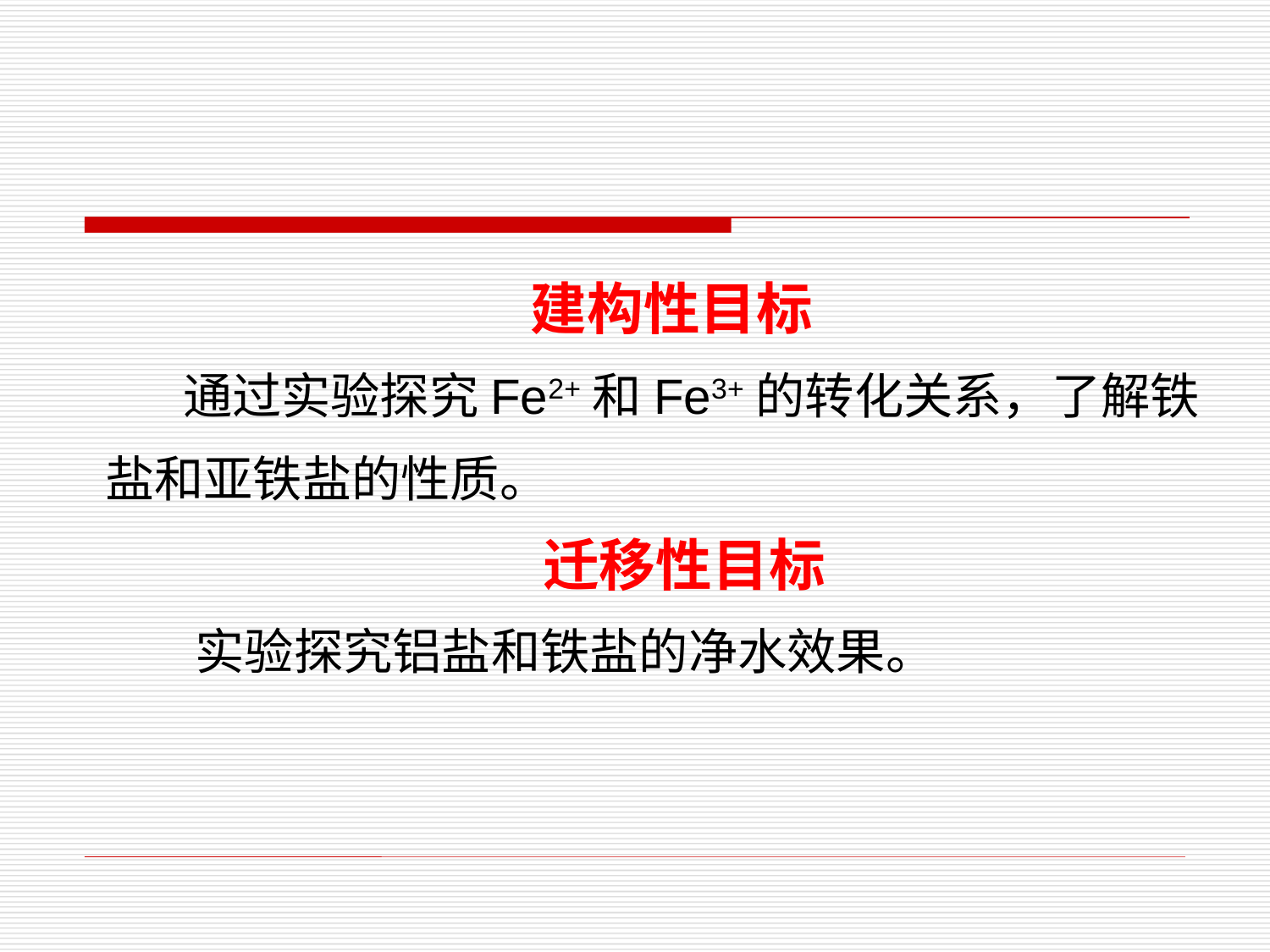

建构性目标
      通过实验探究Fe2+和Fe3+的转化关系，了解铁盐和亚铁盐的性质。
 迁移性目标
      实验探究铝盐和铁盐的净水效果。